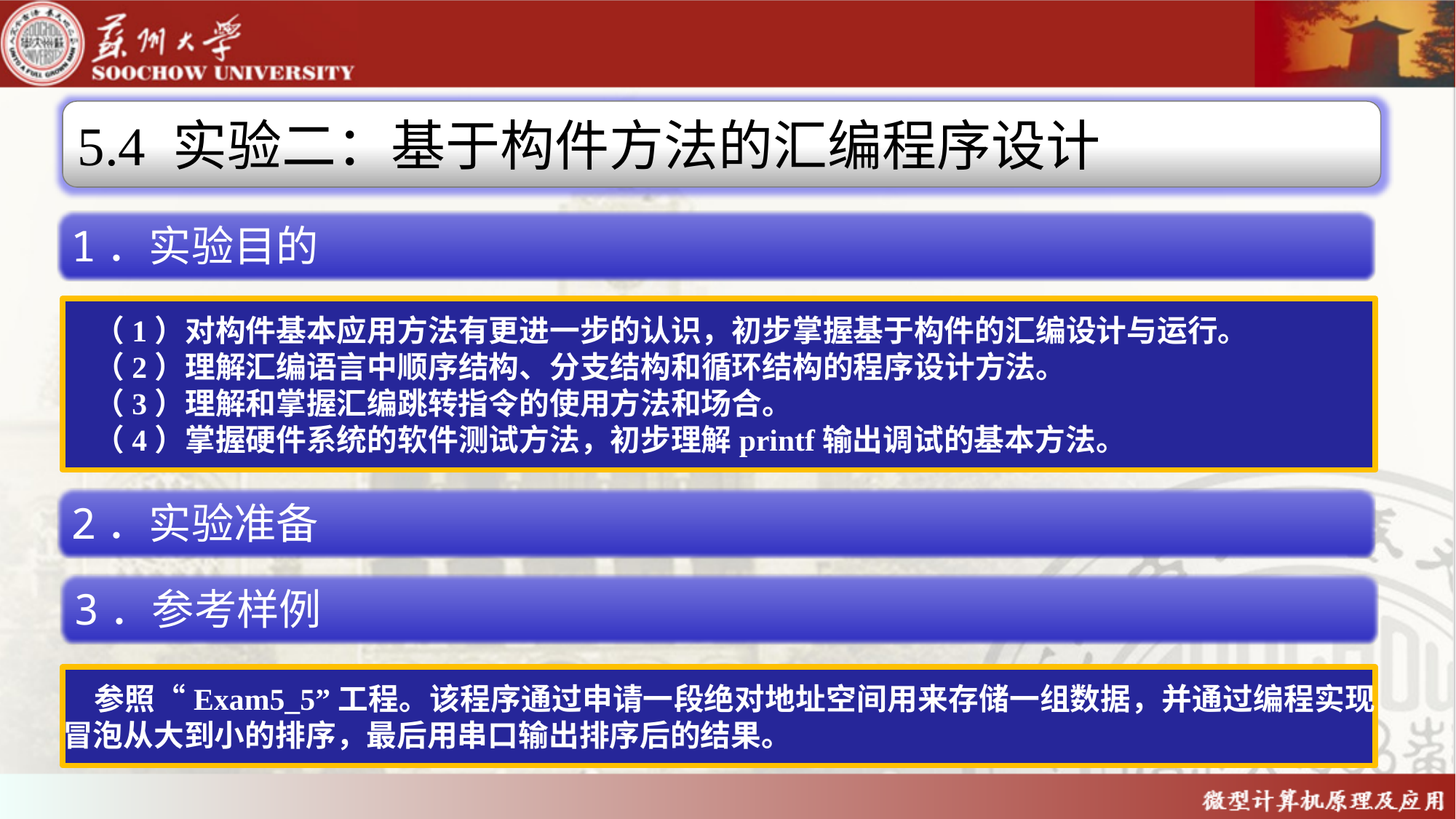

5.4 实验二：基于构件方法的汇编程序设计
1．实验目的
（1）对构件基本应用方法有更进一步的认识，初步掌握基于构件的汇编设计与运行。
（2）理解汇编语言中顺序结构、分支结构和循环结构的程序设计方法。
（3）理解和掌握汇编跳转指令的使用方法和场合。
（4）掌握硬件系统的软件测试方法，初步理解printf输出调试的基本方法。
2．实验准备
3．参考样例
参照“Exam5_5”工程。该程序通过申请一段绝对地址空间用来存储一组数据，并通过编程实现冒泡从大到小的排序，最后用串口输出排序后的结果。